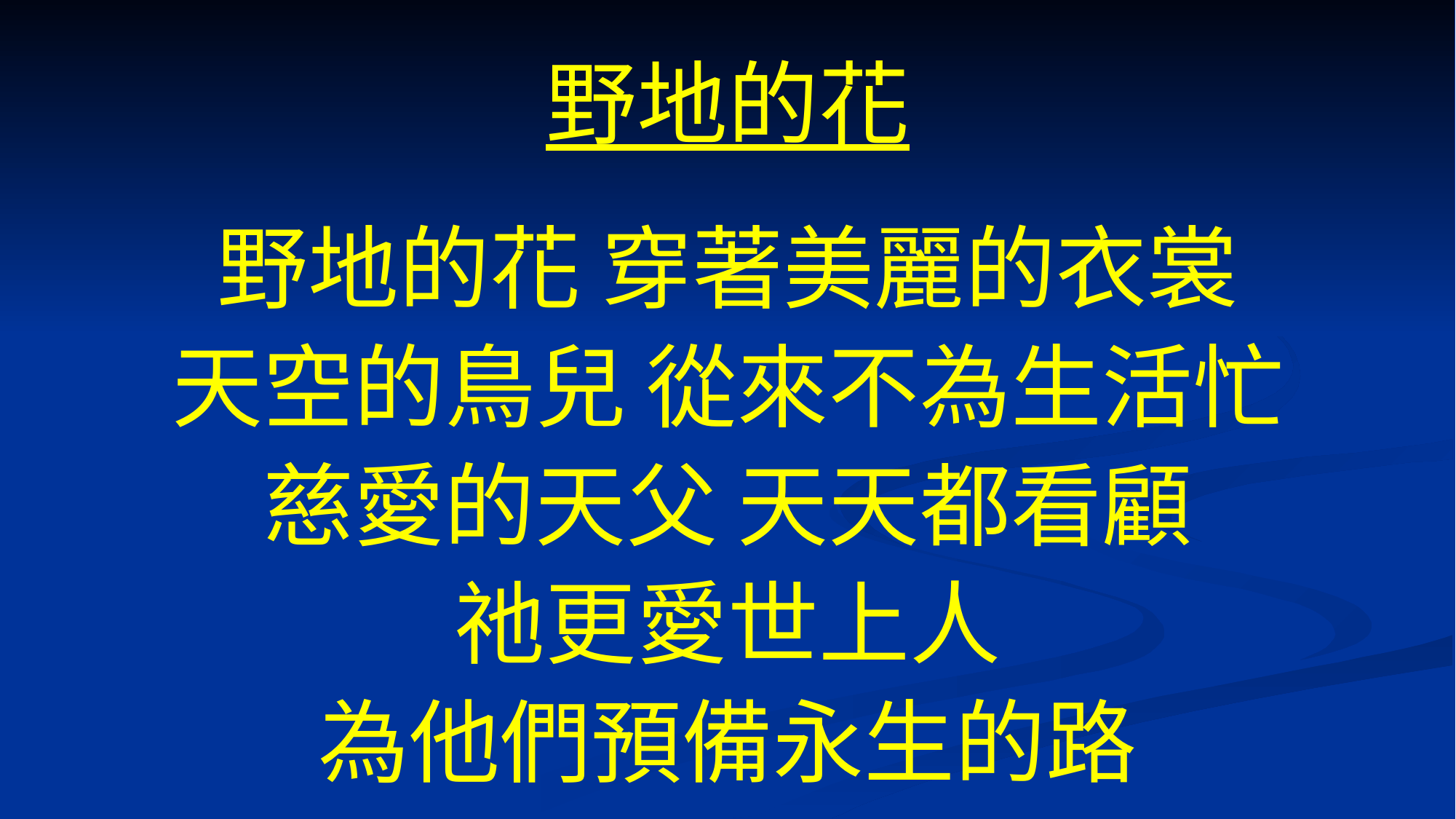

# 野地的花
野地的花 穿著美麗的衣裳
天空的鳥兒 從來不為生活忙
慈愛的天父 天天都看顧
祂更愛世上人
為他們預備永生的路